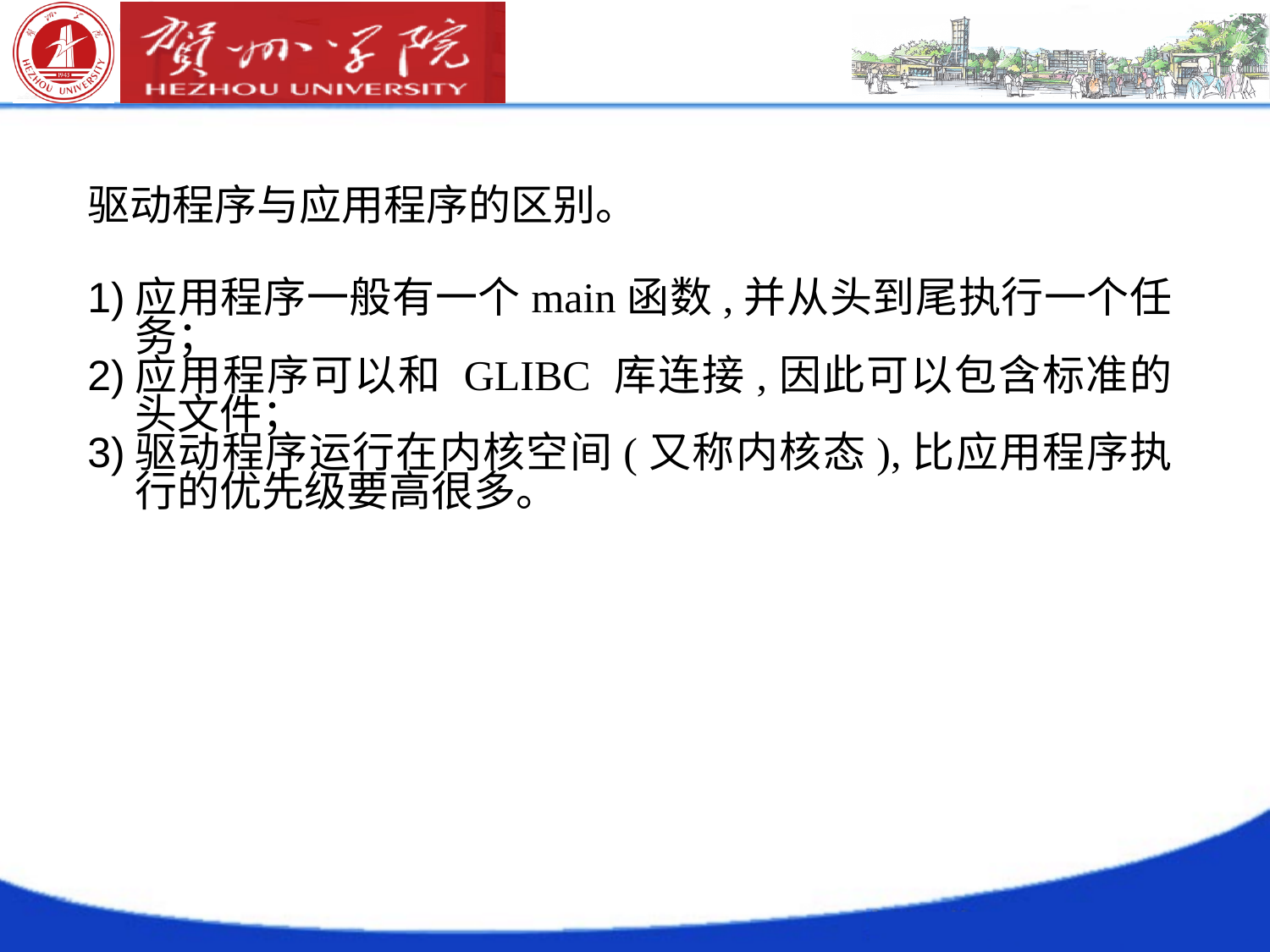

驱动程序与应用程序的区别。
应用程序一般有一个main函数,并从头到尾执行一个任务；
应用程序可以和 GLIBC 库连接,因此可以包含标准的头文件；
驱动程序运行在内核空间(又称内核态),比应用程序执行的优先级要高很多。